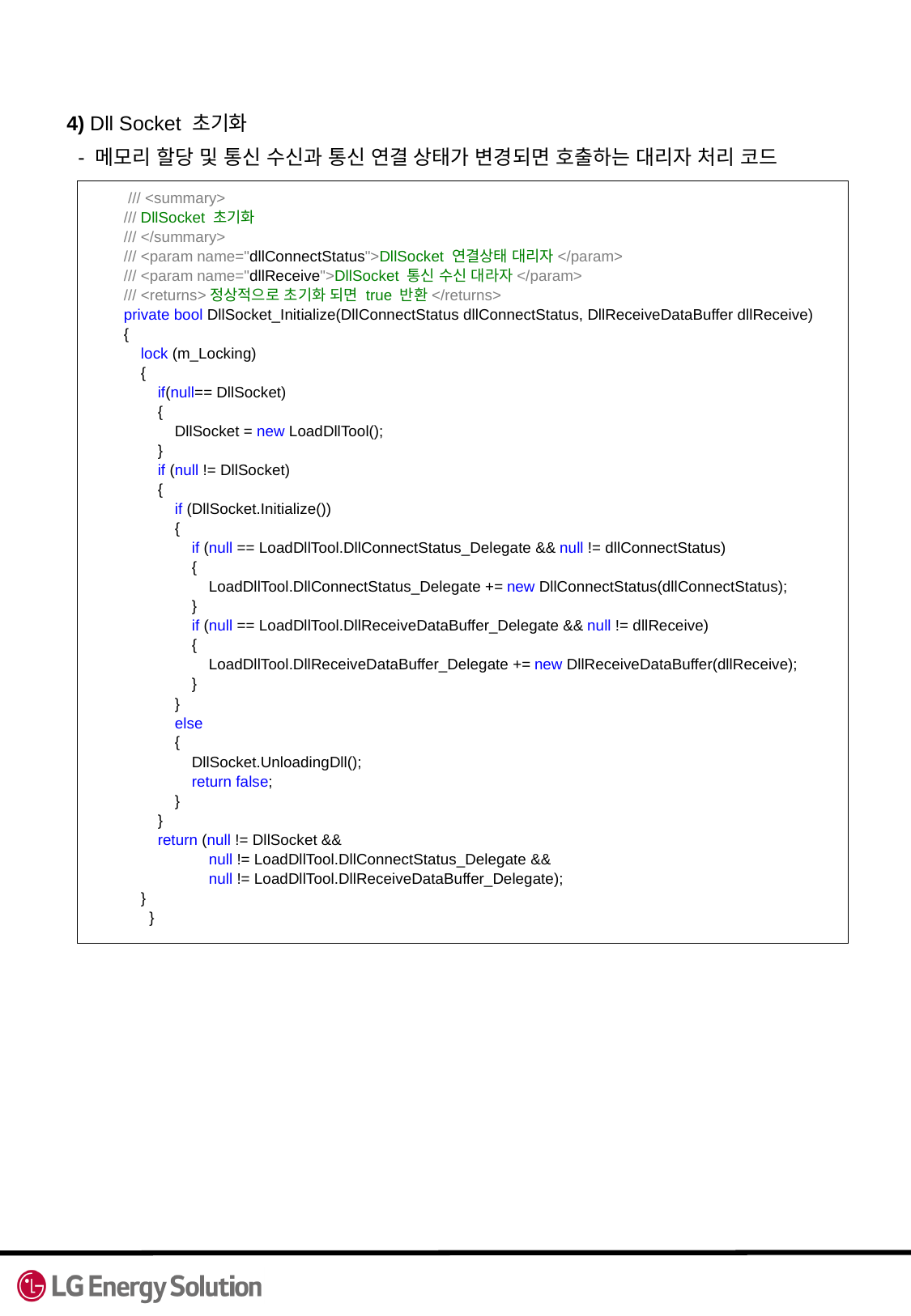

4) Dll Socket 초기화
     - 메모리 할당 및 통신 수신과 통신 연결 상태가 변경되면 호출하는 대리자 처리 코드

         /// <summary>
        /// DllSocket 초기화
        /// </summary>
        /// <param name="dllConnectStatus">DllSocket 연결상태 대리자</param>
        /// <param name="dllReceive">DllSocket 통신 수신 대라자</param>
        /// <returns>정상적으로 초기화 되면 true 반환</returns>
        private bool DllSocket_Initialize(DllConnectStatus dllConnectStatus, DllReceiveDataBuffer dllReceive)
        {
            lock (m_Locking)
            {
                if(null== DllSocket)
                {
                    DllSocket = new LoadDllTool();
                }
                if (null != DllSocket)
                {
                    if (DllSocket.Initialize())
                    {
                        if (null == LoadDllTool.DllConnectStatus_Delegate && null != dllConnectStatus)
                        {
                            LoadDllTool.DllConnectStatus_Delegate += new DllConnectStatus(dllConnectStatus);
                        }
                        if (null == LoadDllTool.DllReceiveDataBuffer_Delegate && null != dllReceive)
                        {
                            LoadDllTool.DllReceiveDataBuffer_Delegate += new DllReceiveDataBuffer(dllReceive);
                        }
                    }
                    else
                    {
                        DllSocket.UnloadingDll();
                        return false;
                    }
                }
                return (null != DllSocket &&
                            null != LoadDllTool.DllConnectStatus_Delegate &&
                            null != LoadDllTool.DllReceiveDataBuffer_Delegate);
            }
              }